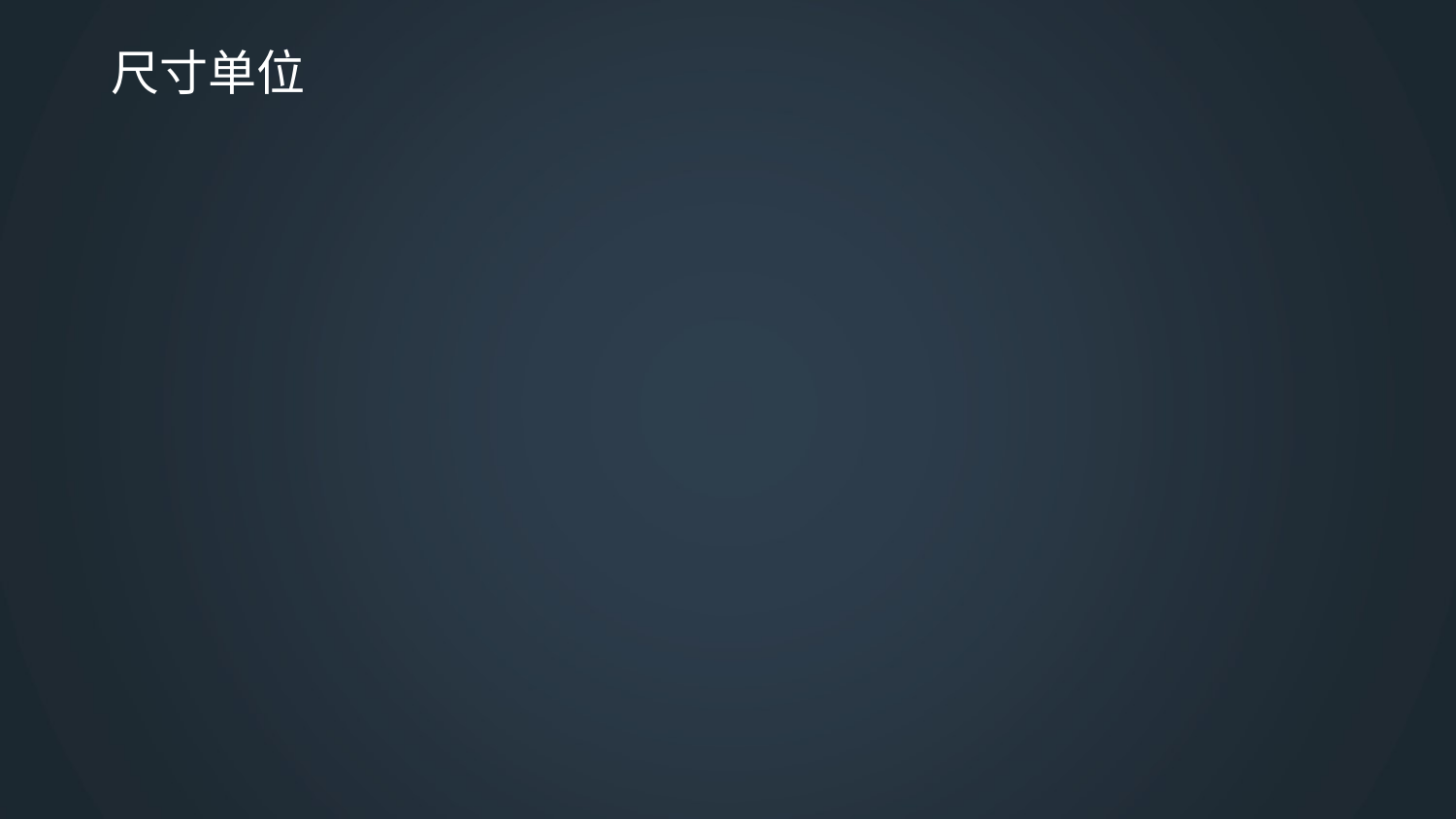

# 尺寸单位
% 百分比
in 英寸
cm 厘米
mm 毫米
pt 磅 (1pt 相当于1/72 英寸)
px 像素（计算机屏幕上的一个小点）
em 1em 等于当前的字体尺寸，2em 等于当前字体大小的2倍